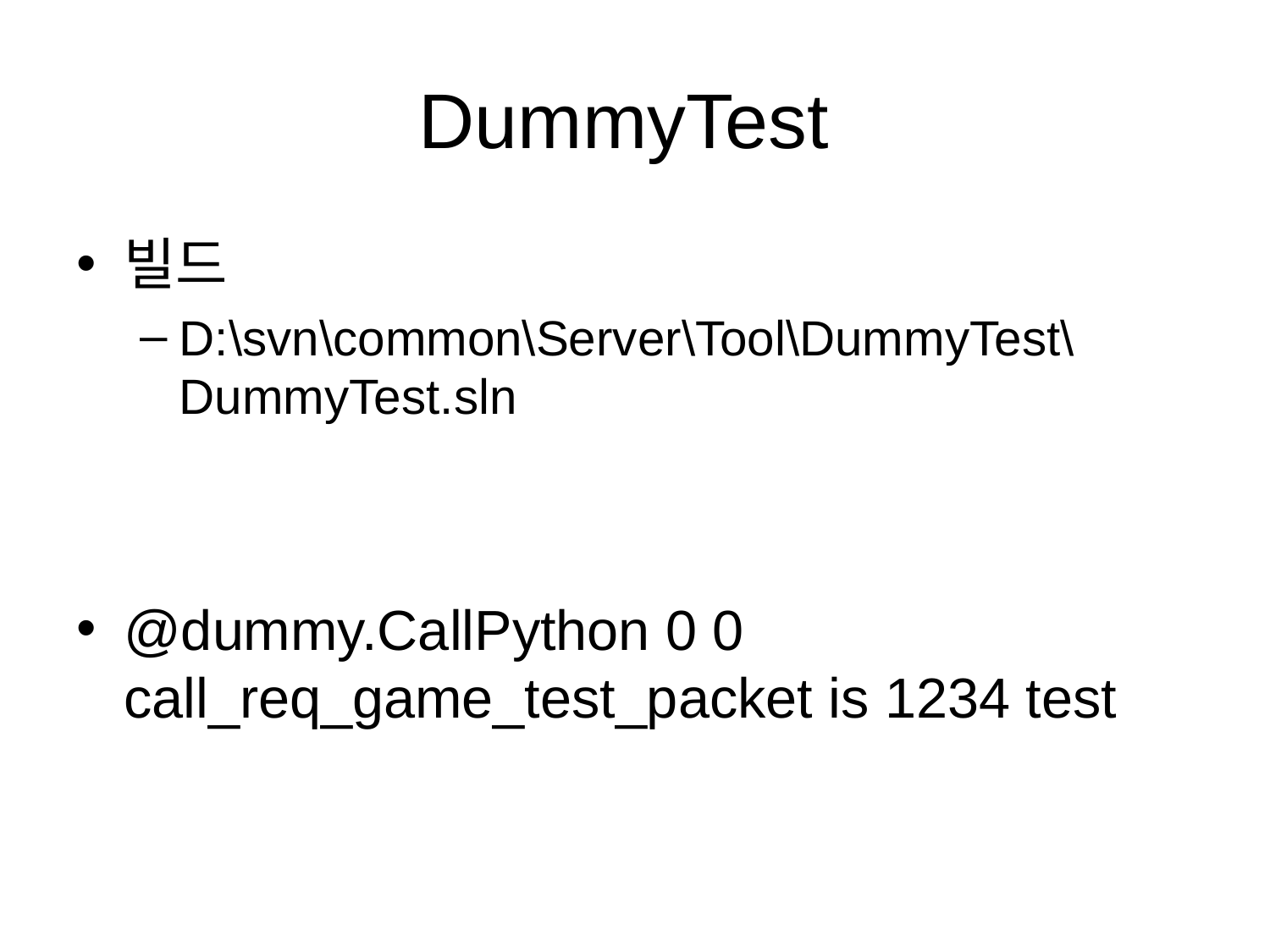

# DummyTest
빌드
D:\svn\common\Server\Tool\DummyTest\DummyTest.sln

@dummy.CallPython 0 0 call_req_game_test_packet is 1234 test